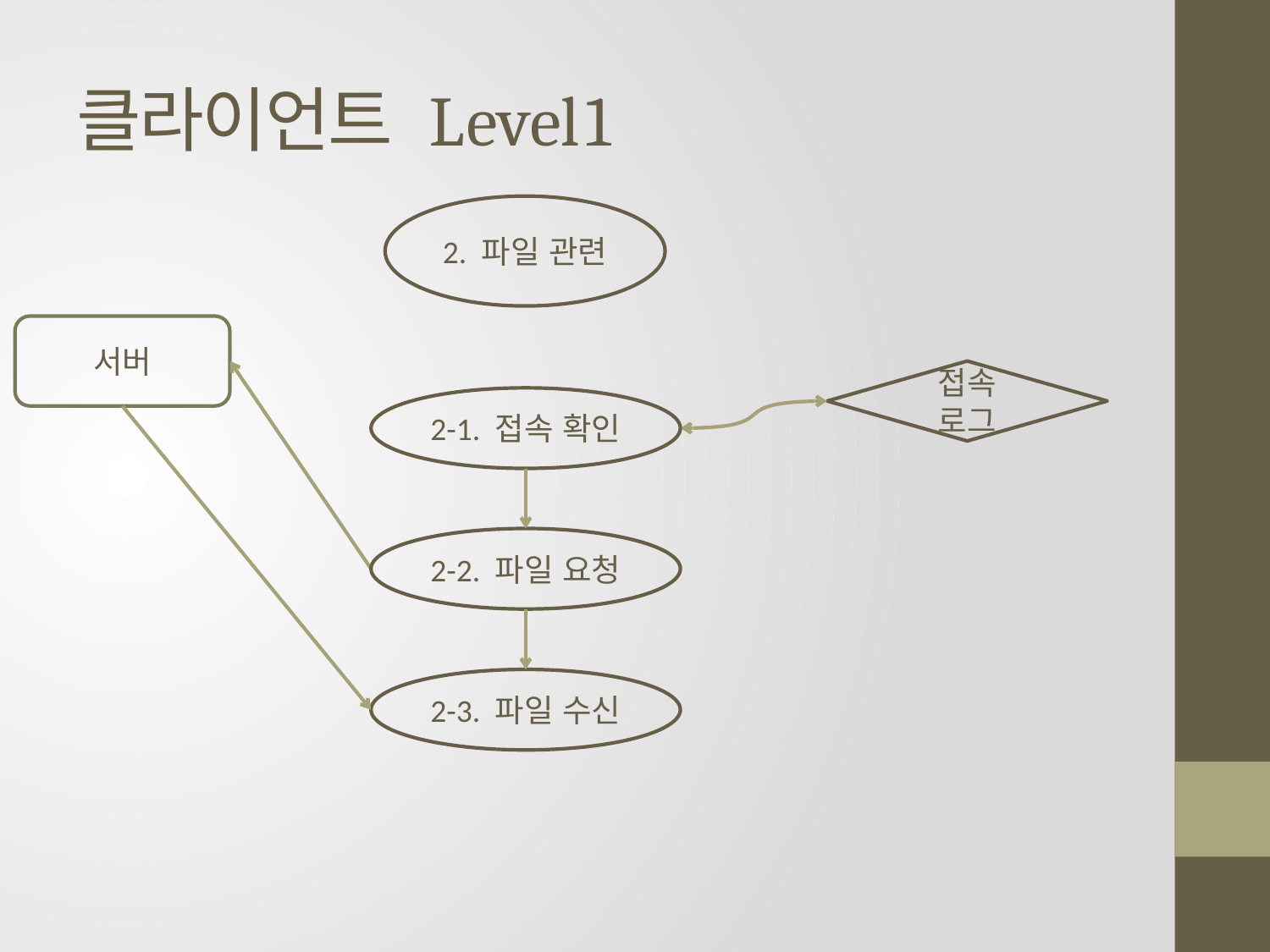

# 클라이언트 Level1
2. 파일 관련
서버
접속
로그
2-1. 접속 확인
2-2. 파일 요청
2-3. 파일 수신